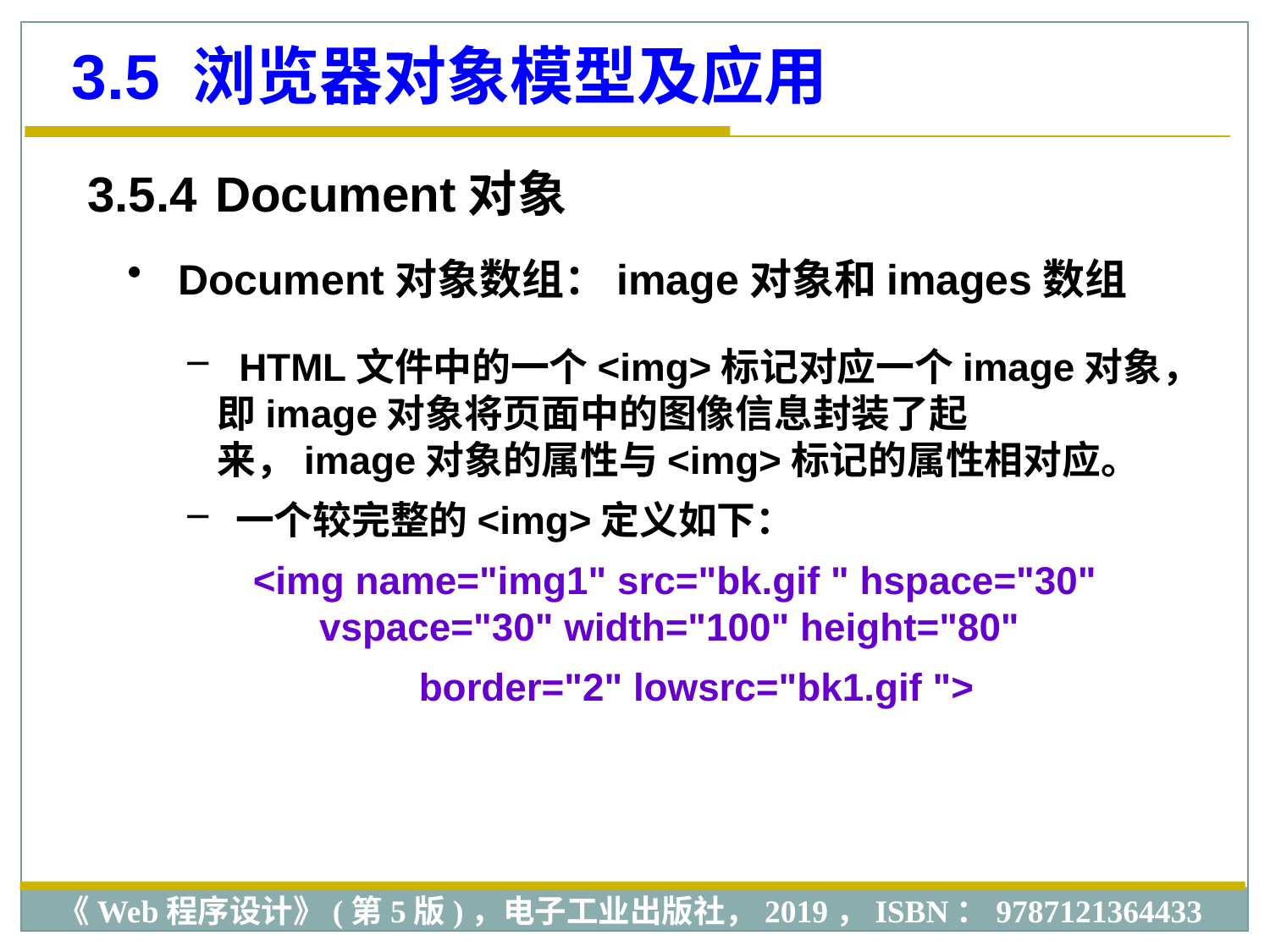

3.5 浏览器对象模型及应用
3.5.4  Document对象
  Document对象数组：image对象和images数组
  HTML文件中的一个<img>标记对应一个image对象，即image对象将页面中的图像信息封装了起来，image对象的属性与<img>标记的属性相对应。
 一个较完整的<img>定义如下：
<img name="img1" src="bk.gif " hspace="30" vspace="30" width="100" height="80"
     border="2" lowsrc="bk1.gif ">